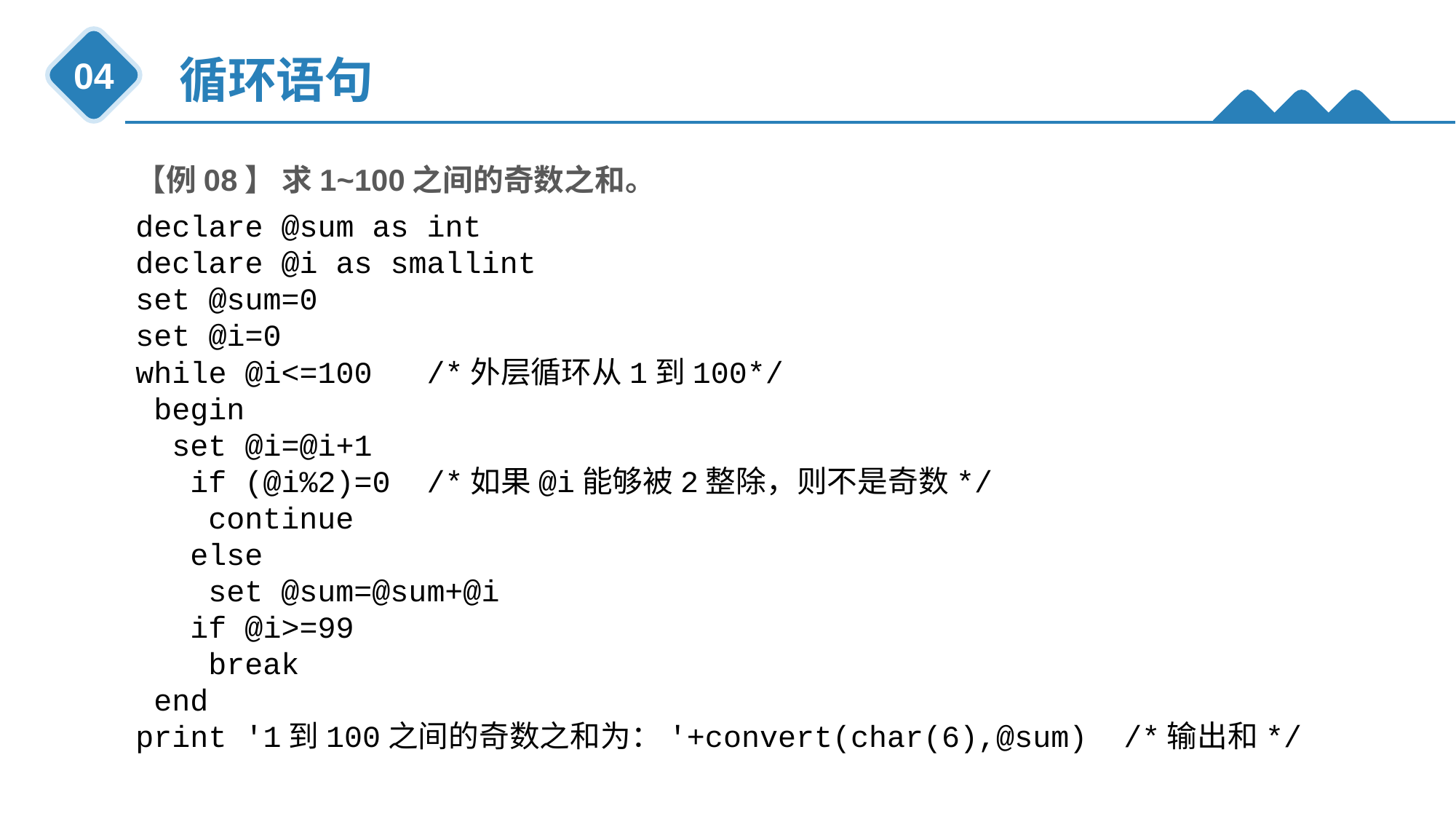

循环语句
04

【例08】 求1~100之间的奇数之和。
declare @sum as int
declare @i as smallint
set @sum=0
set @i=0
while @i<=100   /*外层循环从1到100*/
 begin
  set @i=@i+1
   if (@i%2)=0  /*如果@i能够被2整除，则不是奇数*/
    continue
   else
    set @sum=@sum+@i
   if @i>=99
    break
 end
print '1到100之间的奇数之和为：'+convert(char(6),@sum)  /*输出和*/